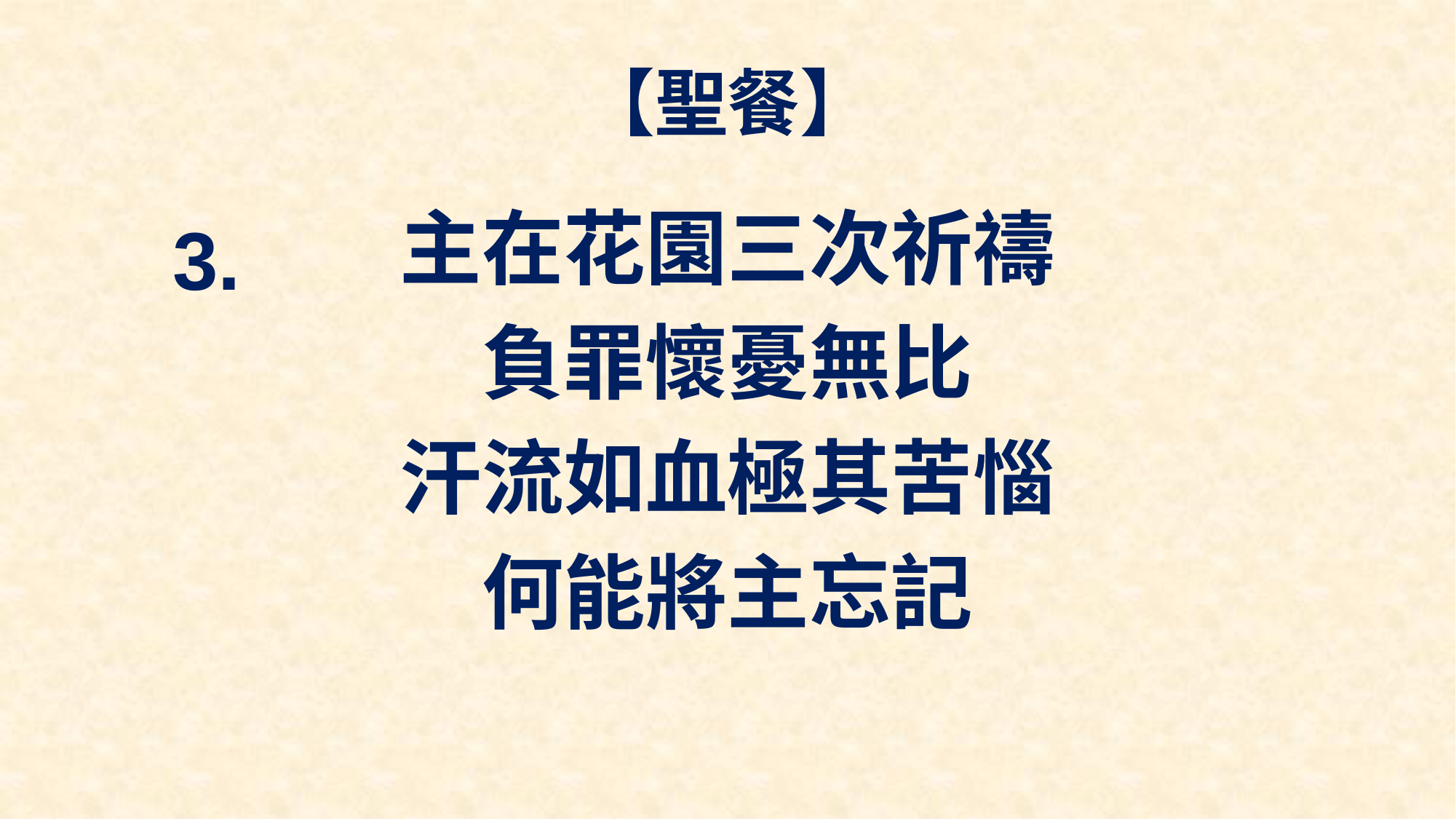

# 【聖餐】
主在花園三次祈禱
負罪懷憂無比
汗流如血極其苦惱
何能將主忘記
3.